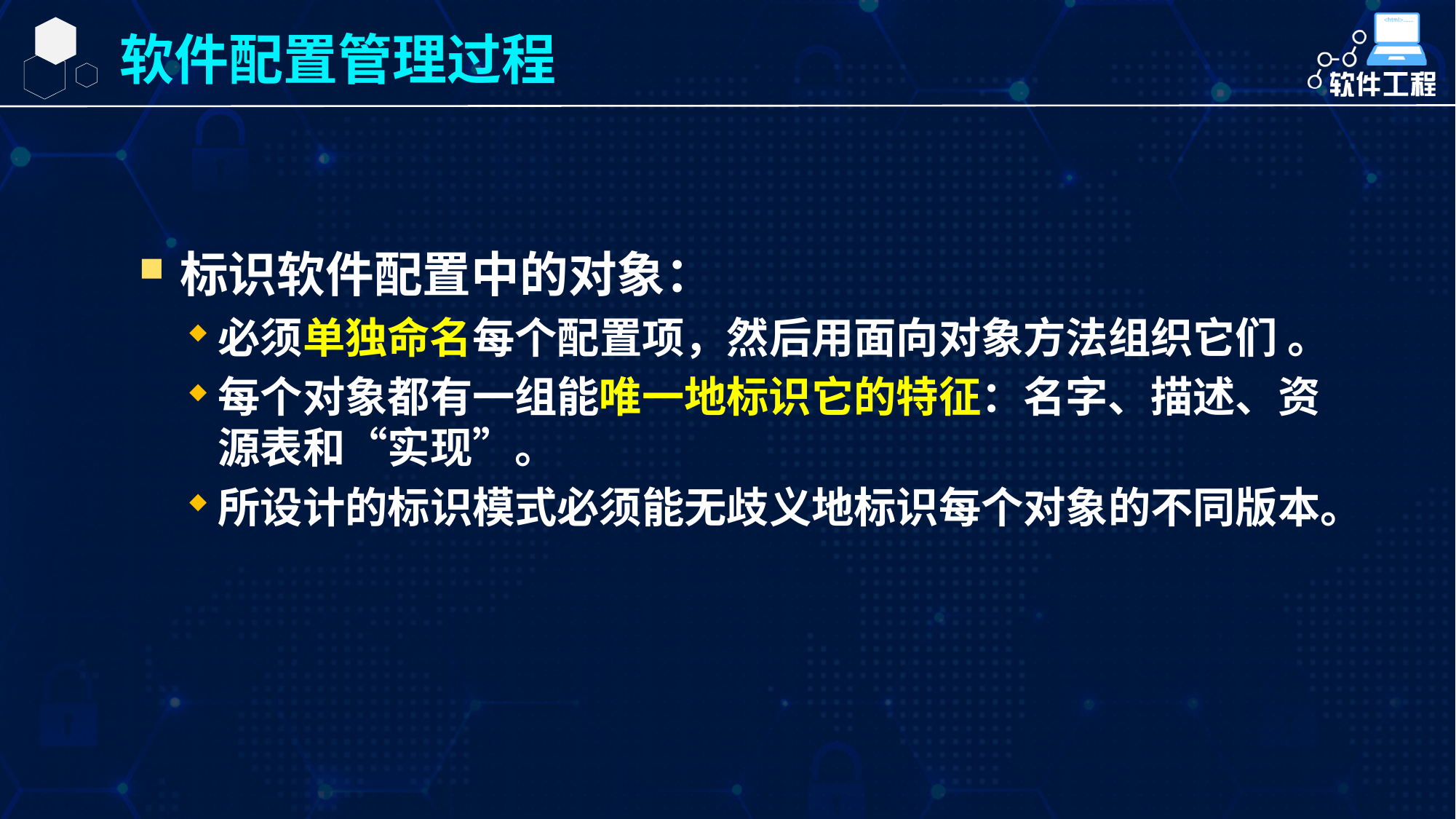

软件配置管理过程
标识软件配置中的对象：
必须单独命名每个配置项，然后用面向对象方法组织它们 。
每个对象都有一组能唯一地标识它的特征：名字、描述、资源表和“实现”。
所设计的标识模式必须能无歧义地标识每个对象的不同版本。